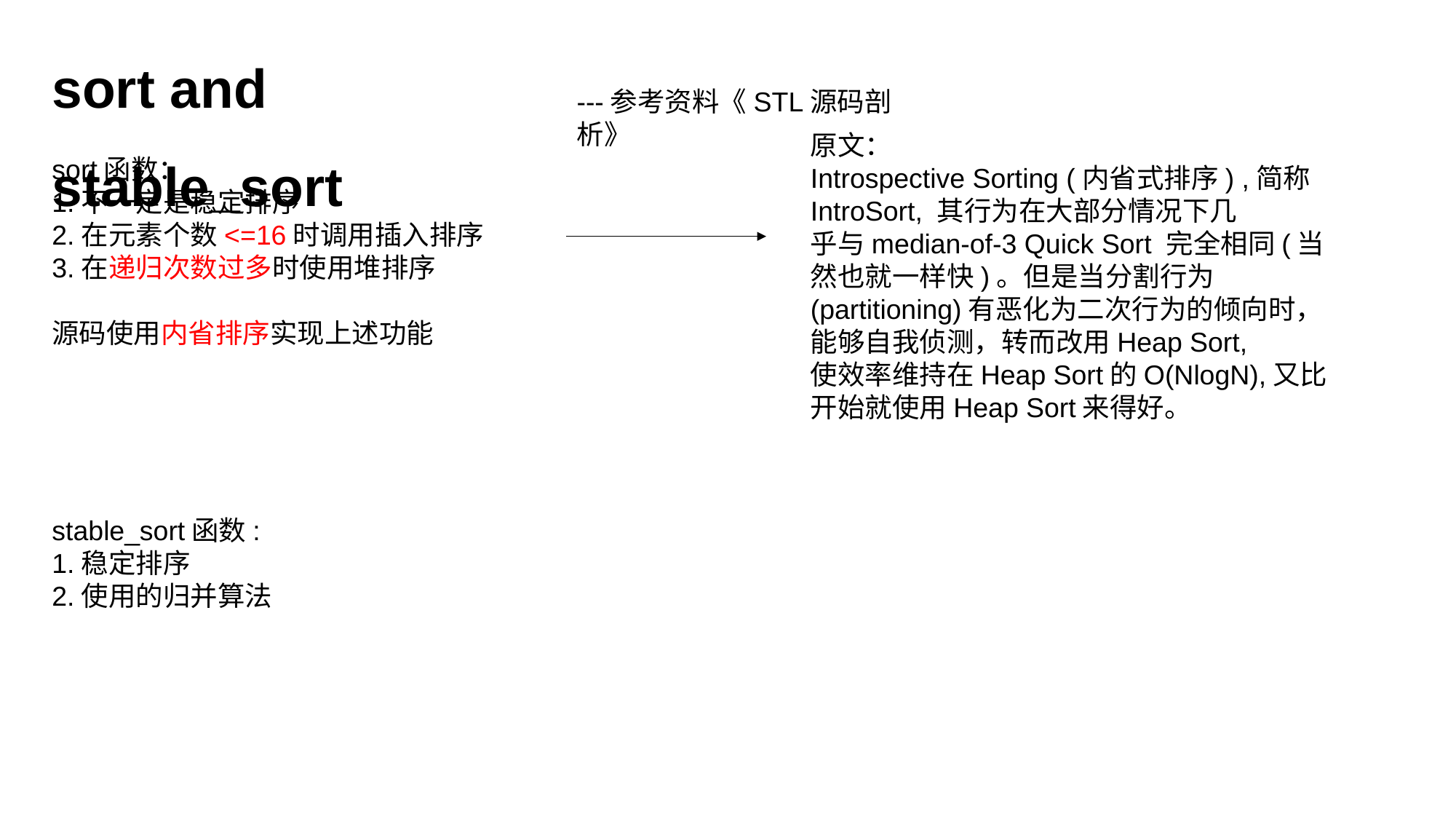

sort and stable_sort
---参考资料《STL源码剖析》
原文：
Introspective Sorting (内省式排序) ,简称IntroSort, 其行为在大部分情况下几
乎与median-of-3 Quick Sort 完全相同(当然也就一样快)。但是当分割行为
(partitioning)有恶化为二次行为的倾向时，能够自我侦测，转而改用Heap Sort,
使效率维持在Heap Sort的O(NlogN),又比开始就使用Heap Sort来得好。
sort函数：
1.不一定是稳定排序
2.在元素个数<=16时调用插入排序
3.在递归次数过多时使用堆排序

源码使用内省排序实现上述功能

stable_sort函数:
1.稳定排序
2.使用的归并算法